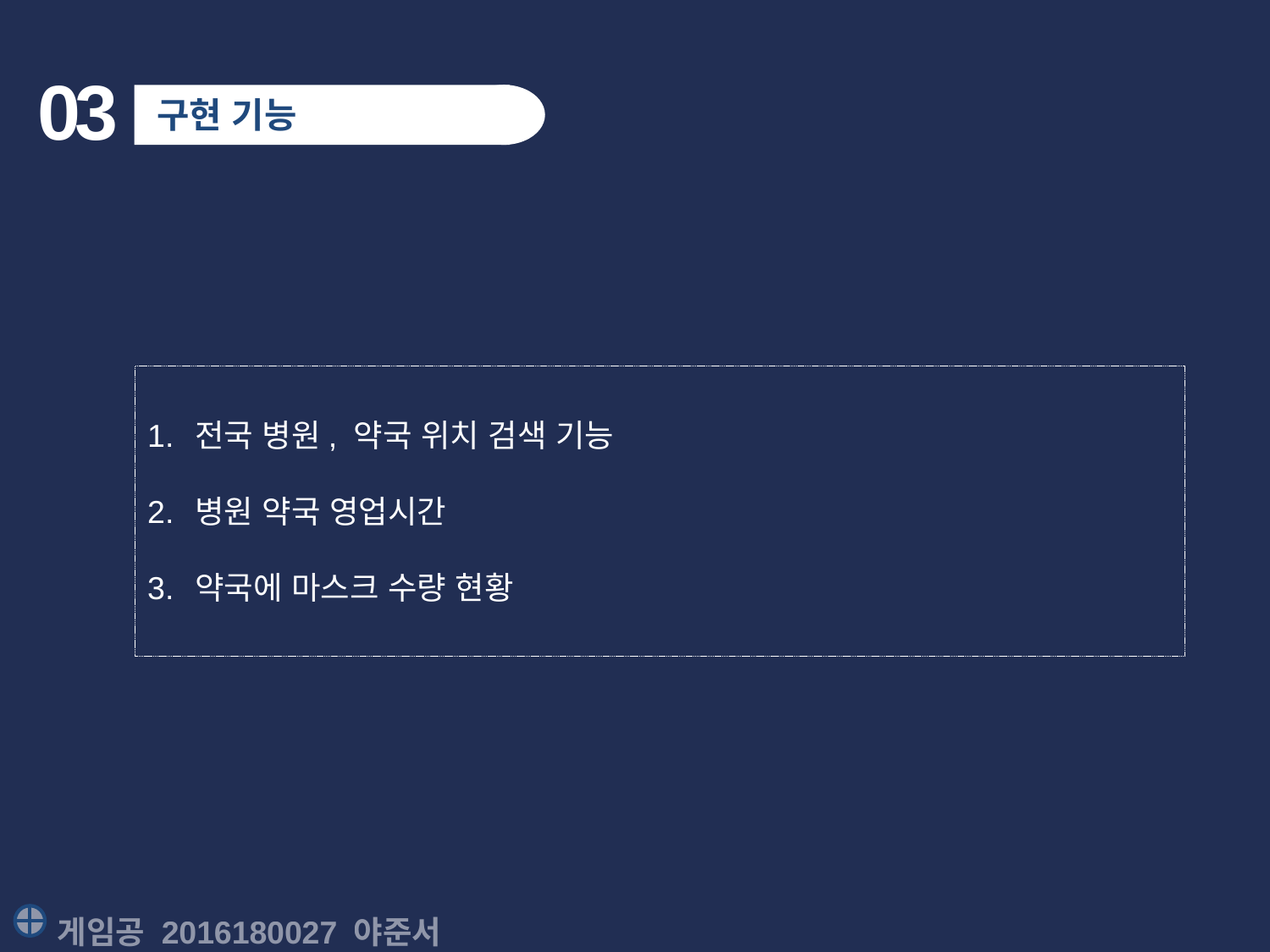

03

구현 기능
전국 병원, 약국 위치 검색 기능

병원 약국 영업시간

약국에 마스크 수량 현황

게임공 2016180027 야준서